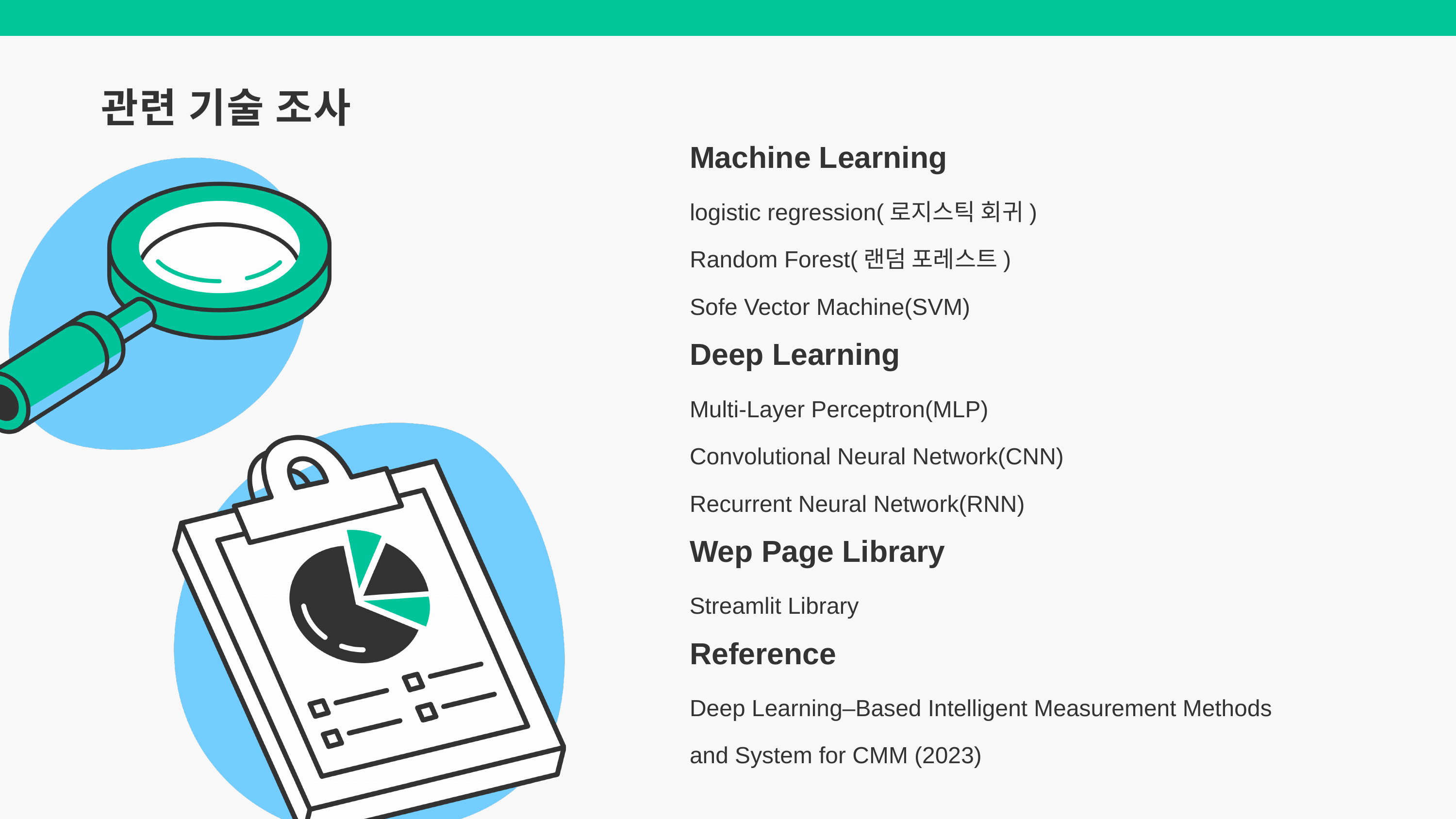

관련 기술 조사
Machine Learning

logistic regression(로지스틱 회귀)
Random Forest(랜덤 포레스트)
Sofe Vector Machine(SVM)
Deep Learning
Multi-Layer Perceptron(MLP)
Convolutional Neural Network(CNN)
Recurrent Neural Network(RNN)

Wep Page Library
Streamlit Library
Reference
Deep Learning–Based Intelligent Measurement Methods
and System for CMM (2023)